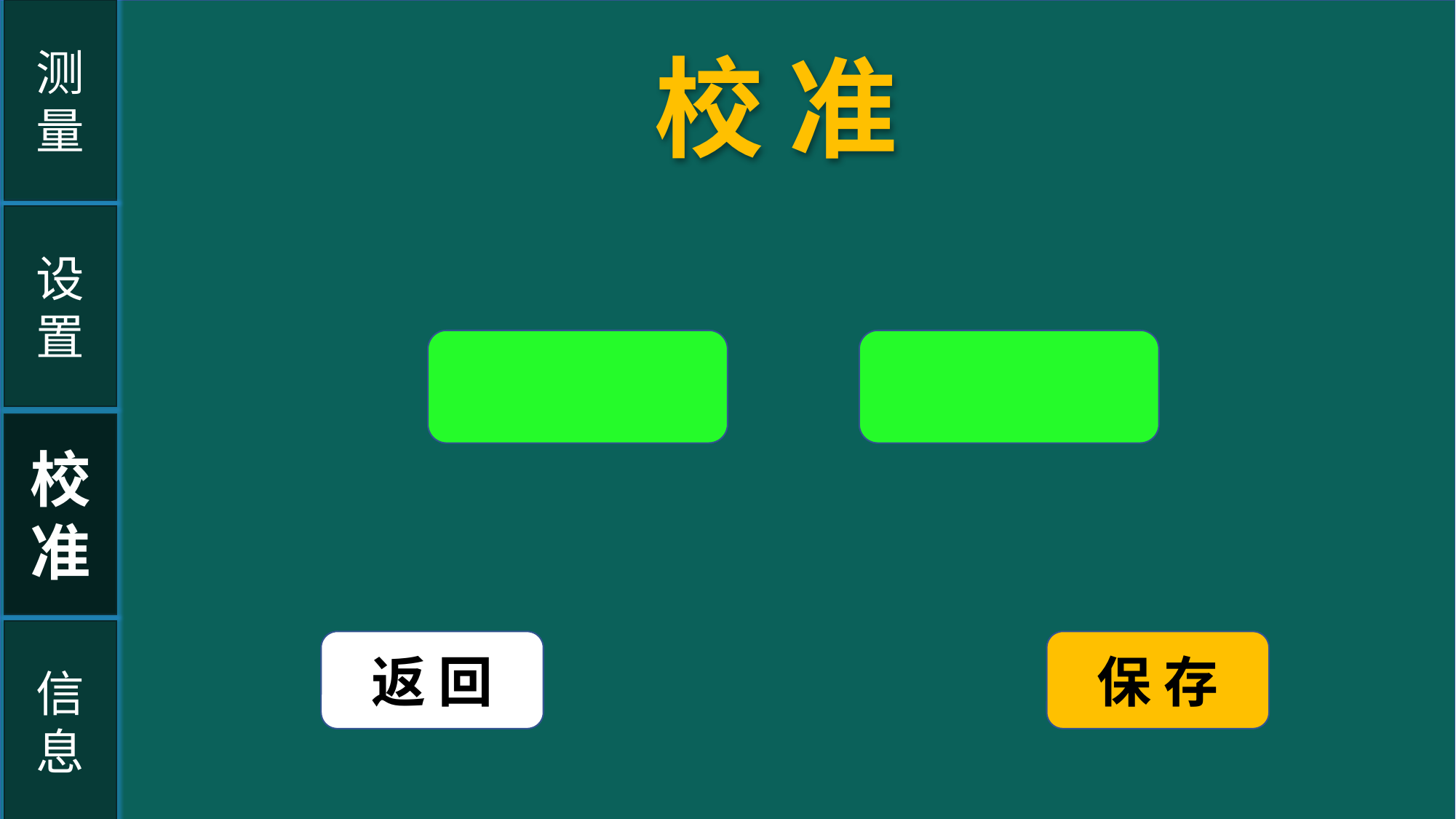

测
量
校 准
设置

校
准
信
息
返 回
保 存